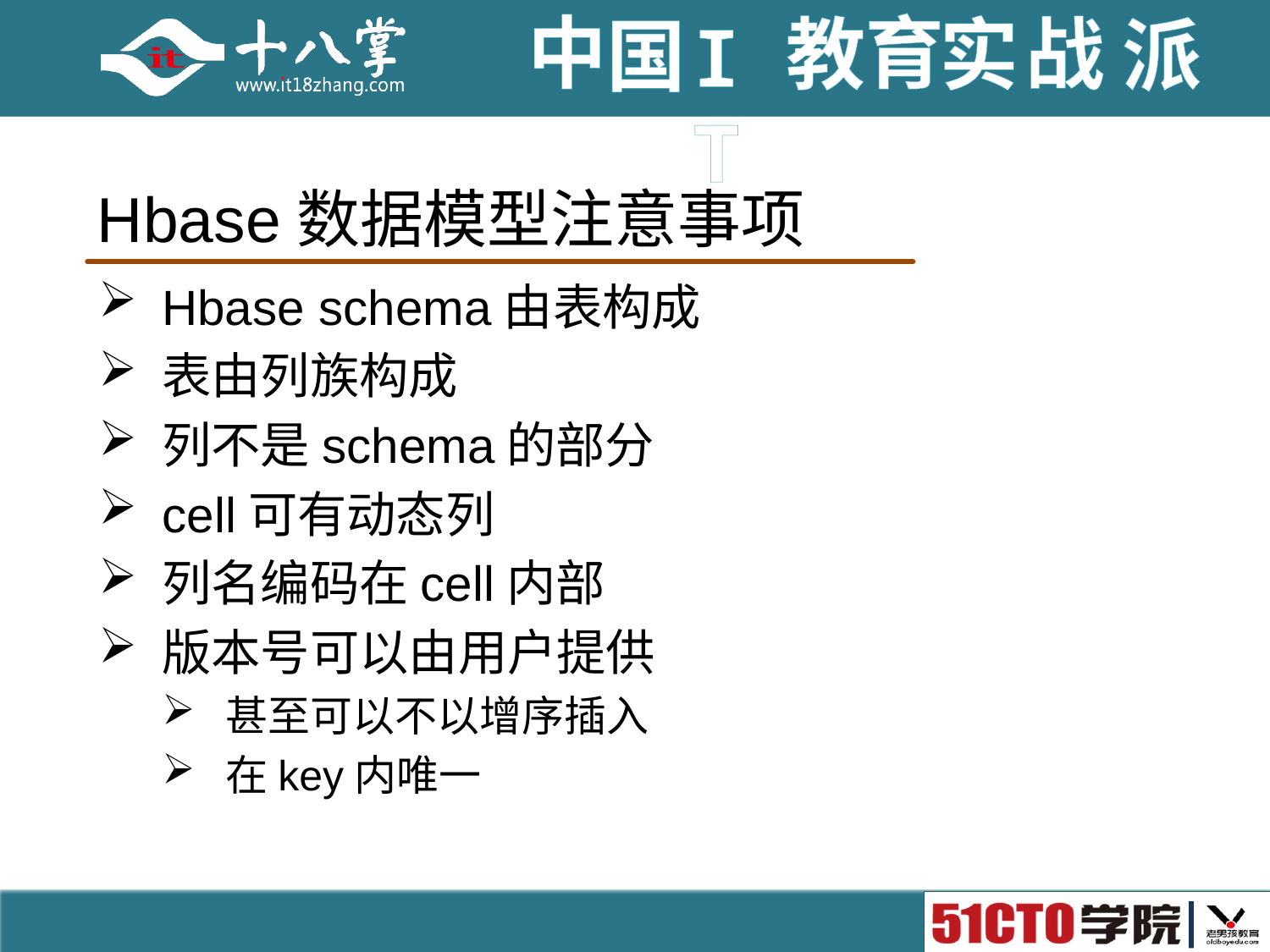

# Hbase数据模型注意事项
Hbase schema由表构成
表由列族构成
列不是schema的部分
cell可有动态列
列名编码在cell内部
版本号可以由用户提供
甚至可以不以增序插入
在key内唯一